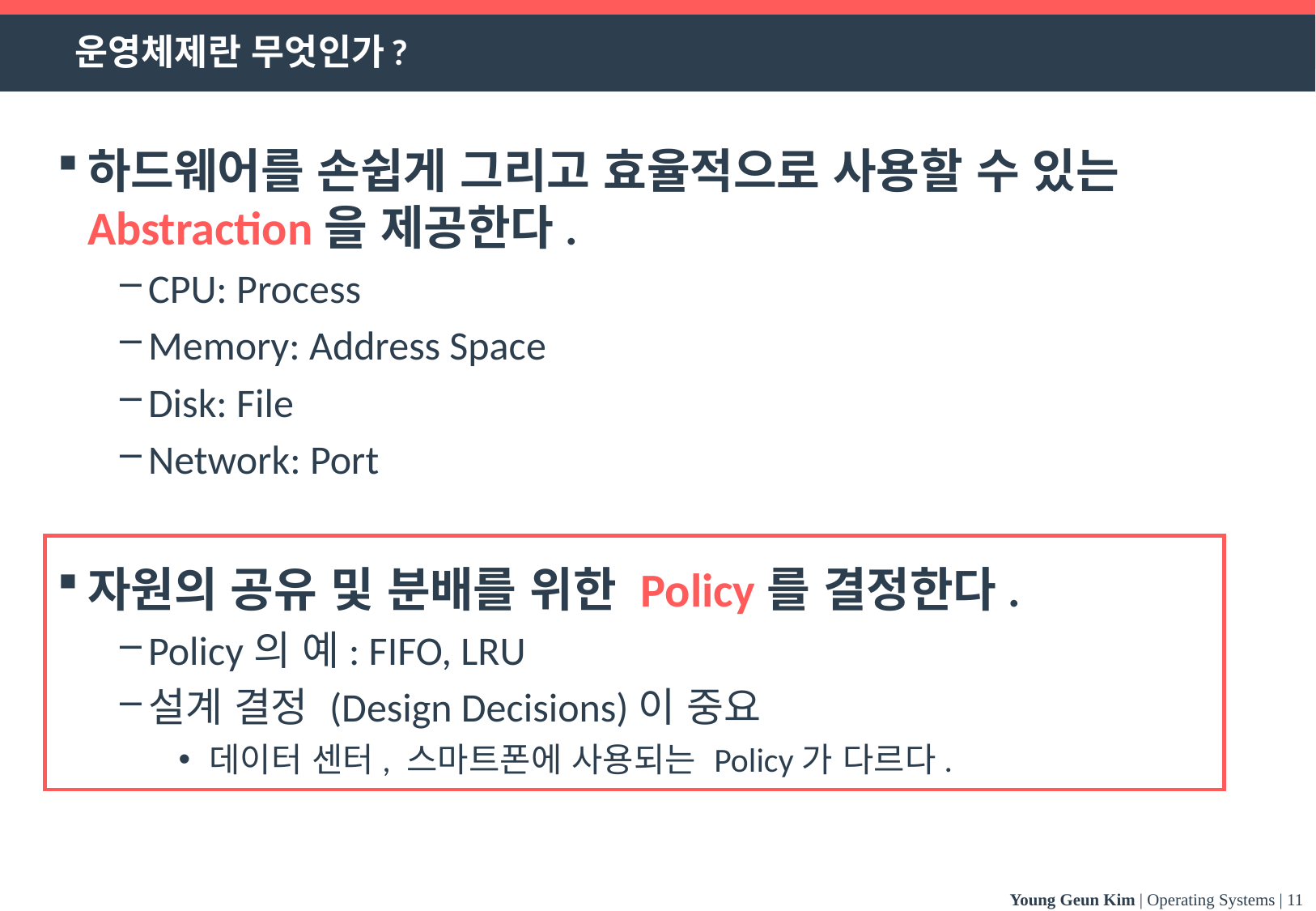

# 운영체제란 무엇인가?
하드웨어를 손쉽게 그리고 효율적으로 사용할 수 있는 Abstraction을 제공한다.
CPU: Process
Memory: Address Space
Disk: File
Network: Port

자원의 공유 및 분배를 위한 Policy를 결정한다.
Policy의 예: FIFO, LRU
설계 결정 (Design Decisions)이 중요
데이터 센터, 스마트폰에 사용되는 Policy가 다르다.

Young Geun Kim | Operating Systems | 11